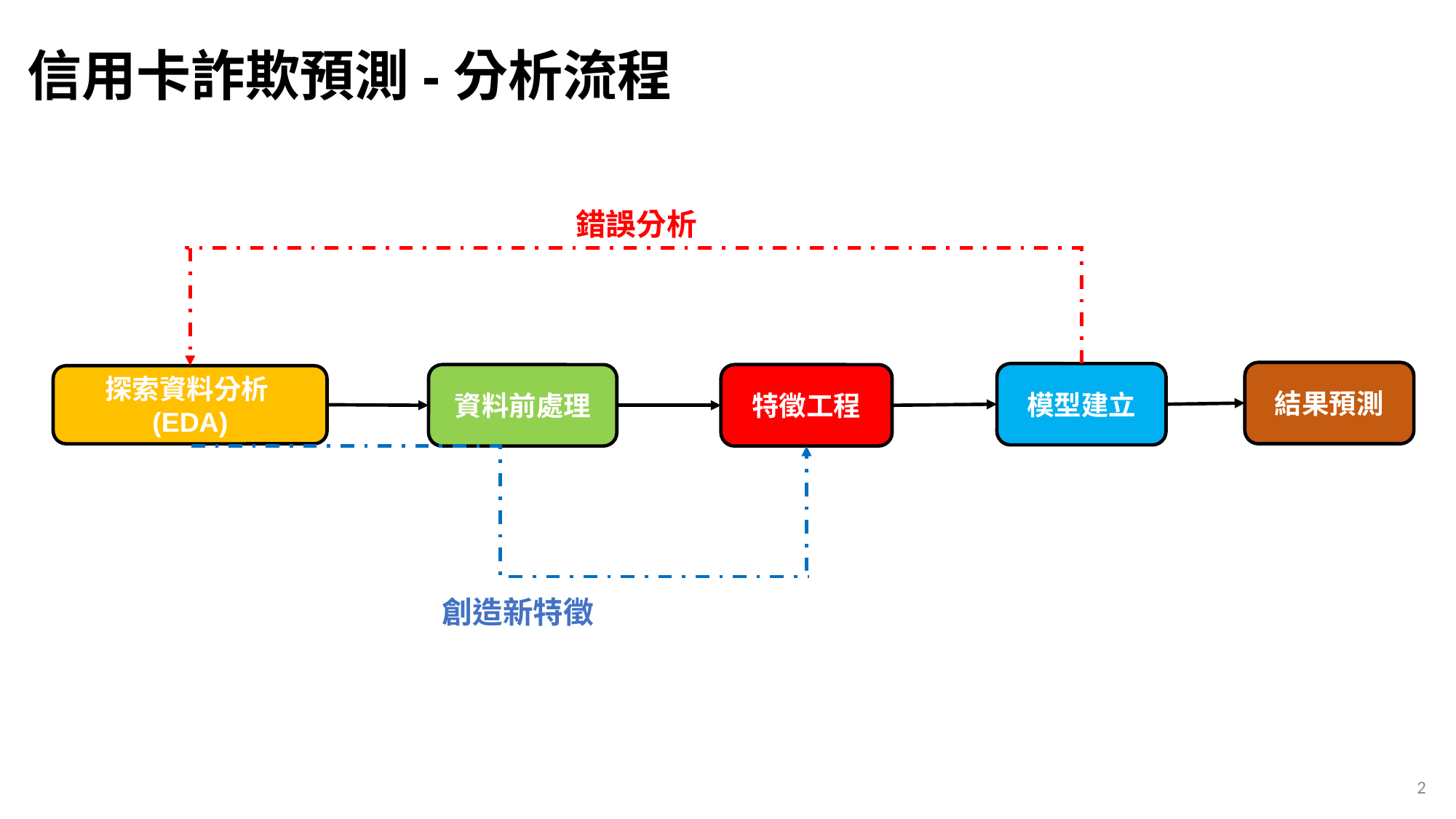

# 信用卡詐欺預測-分析流程
錯誤分析
結果預測
模型建立
資料前處理
特徵工程
探索資料分析(EDA)
創造新特徵
2